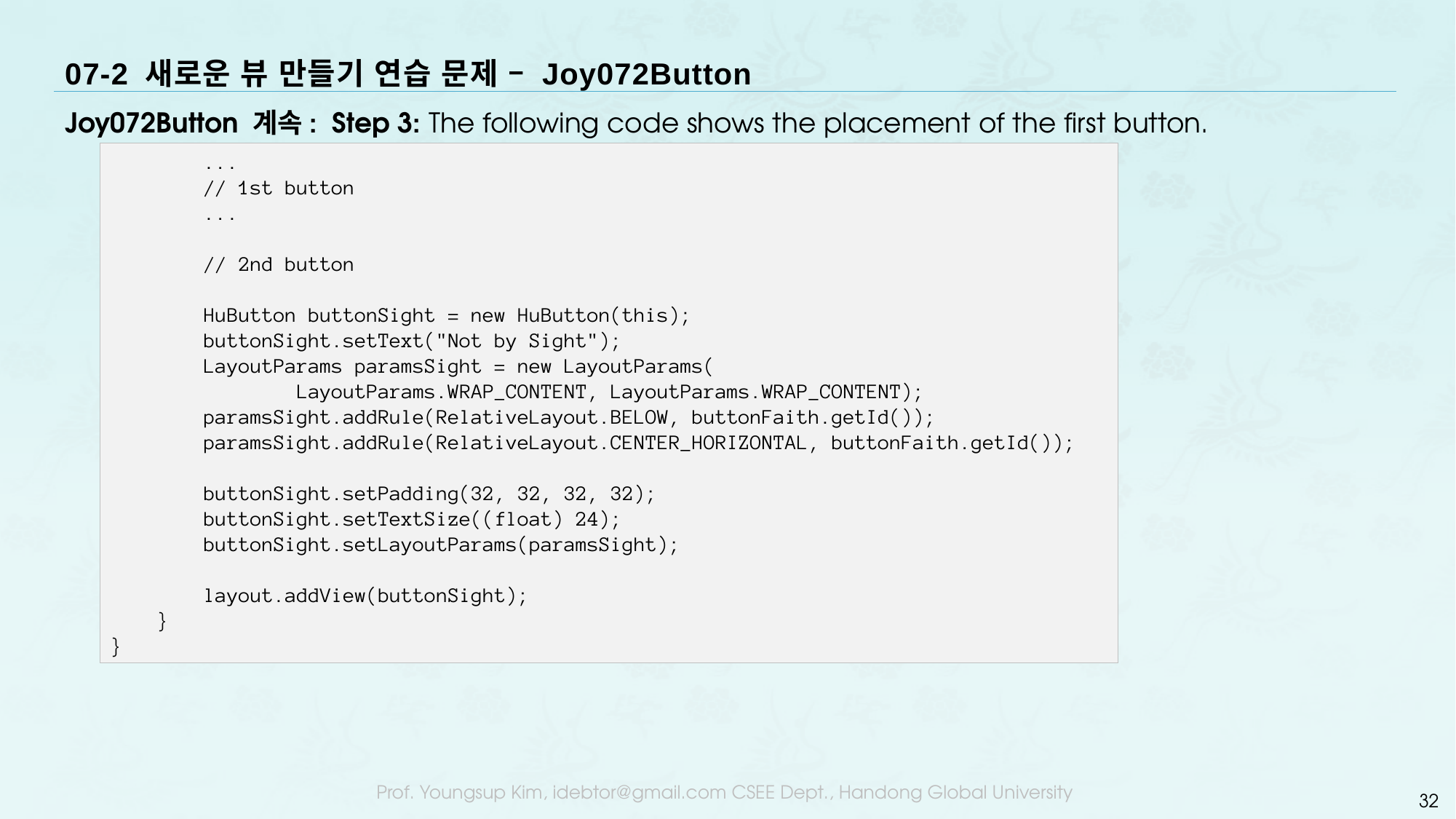

# 07-2 새로운 뷰 만들기 연습 문제 – Joy072Button
Joy072Button 계속:  Step 3: The following code shows the placement of the first button.

        ...
        // 1st button
        ...

        // 2nd button

        HuButton buttonSight = new HuButton(this);
        buttonSight.setText("Not by Sight");
        LayoutParams paramsSight = new LayoutParams(
                LayoutParams.WRAP_CONTENT, LayoutParams.WRAP_CONTENT);
        paramsSight.addRule(RelativeLayout.BELOW, buttonFaith.getId());
        paramsSight.addRule(RelativeLayout.CENTER_HORIZONTAL, buttonFaith.getId());

        buttonSight.setPadding(32, 32, 32, 32);
        buttonSight.setTextSize((float) 24);
        buttonSight.setLayoutParams(paramsSight);

        layout.addView(buttonSight);
    }
}
32